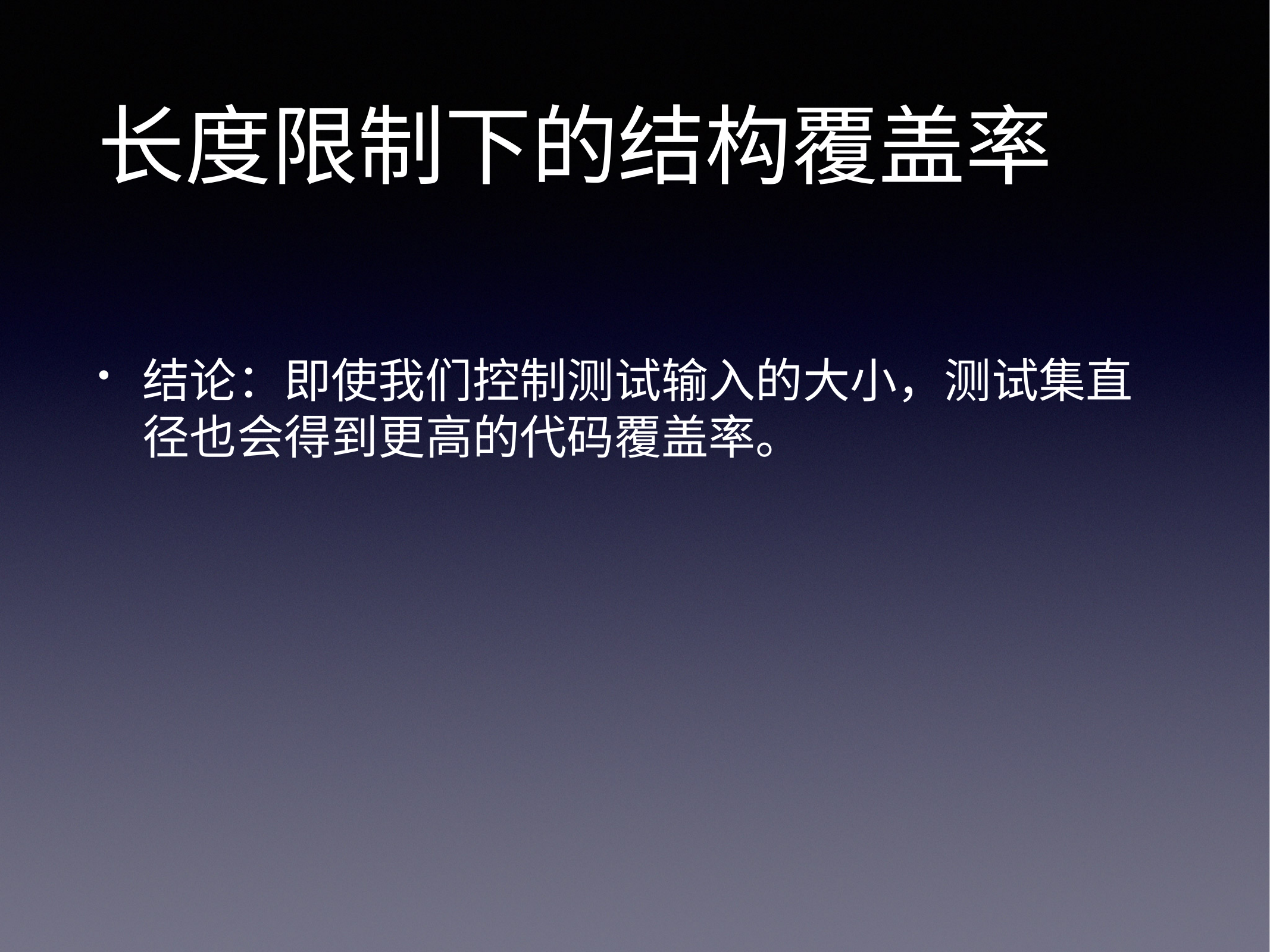

# 长度限制下的结构覆盖率
结论：即使我们控制测试输入的大小，测试集直径也会得到更高的代码覆盖率。